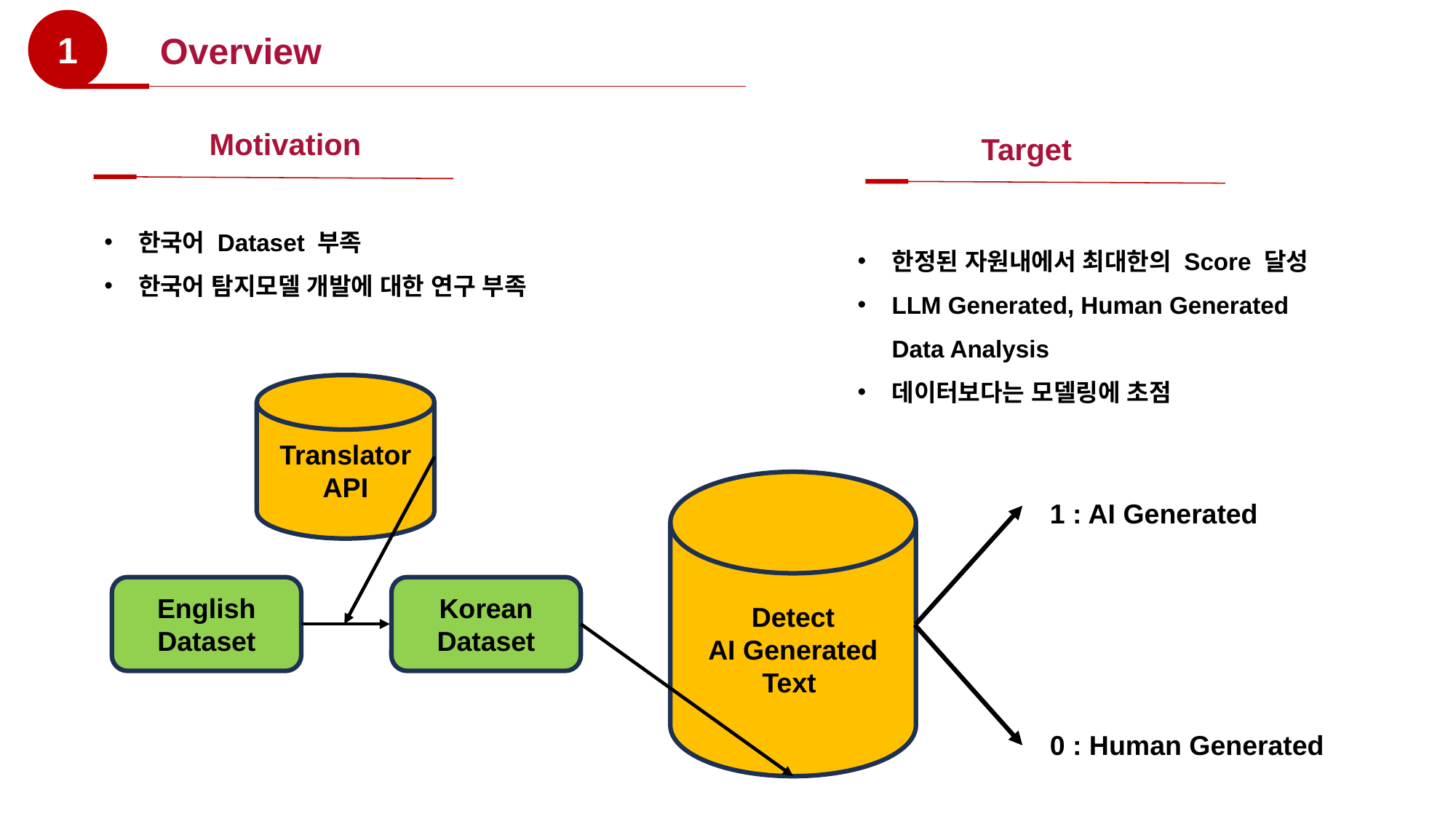

1
Overview

Motivation

Target

한국어 Dataset 부족
한국어 탐지모델 개발에 대한 연구 부족
한정된 자원내에서 최대한의 Score 달성
LLM Generated, Human Generated Data Analysis
데이터보다는 모델링에 초점
Translator
API

Detect
AI Generated
Text

1 : AI Generated
English Dataset
Korean Dataset
0 : Human Generated